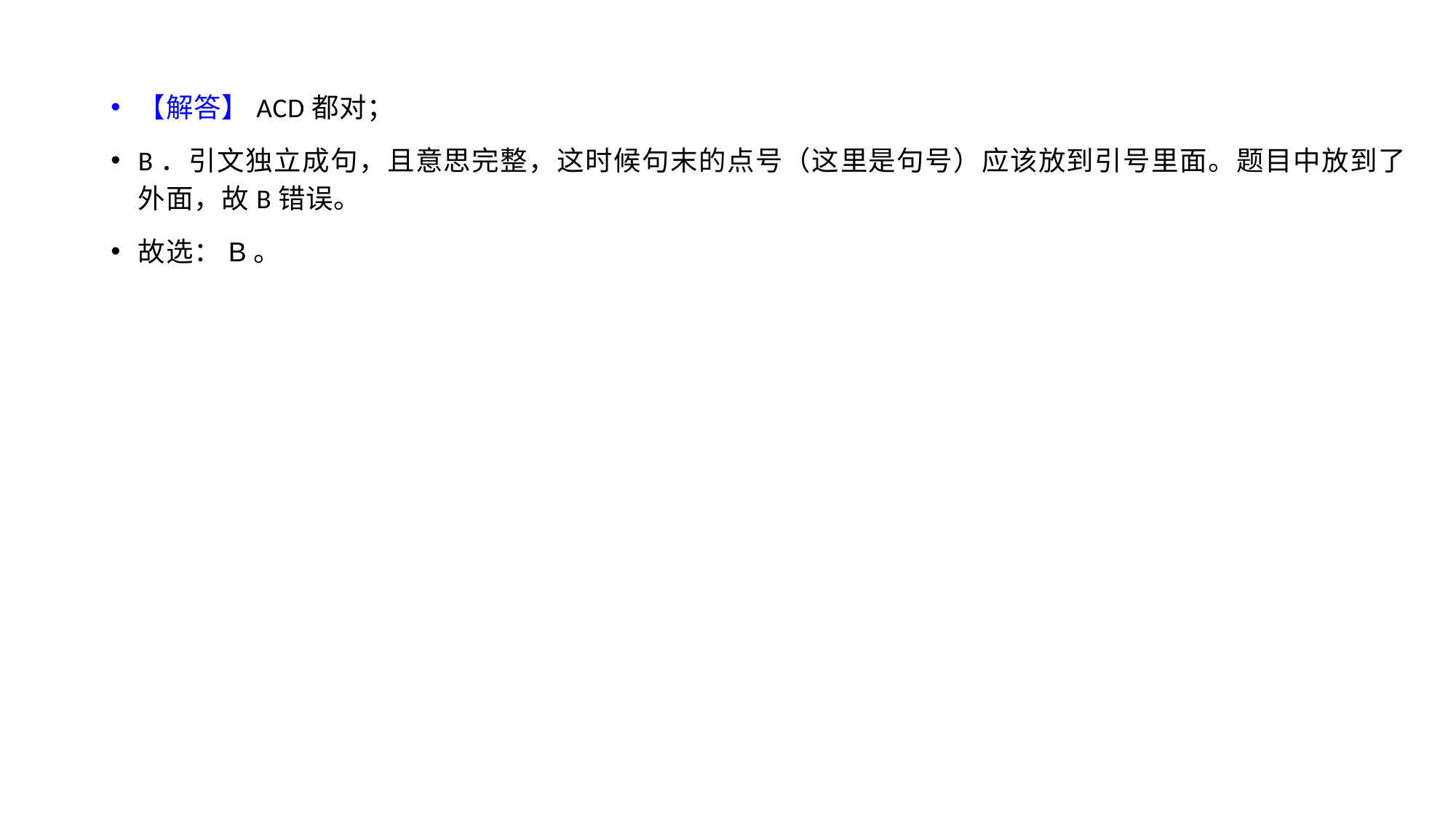

【解答】ACD都对；
B．引文独立成句，且意思完整，这时候句末的点号（这里是句号）应该放到引号里面。题目中放到了外面，故B错误。
故选：B。